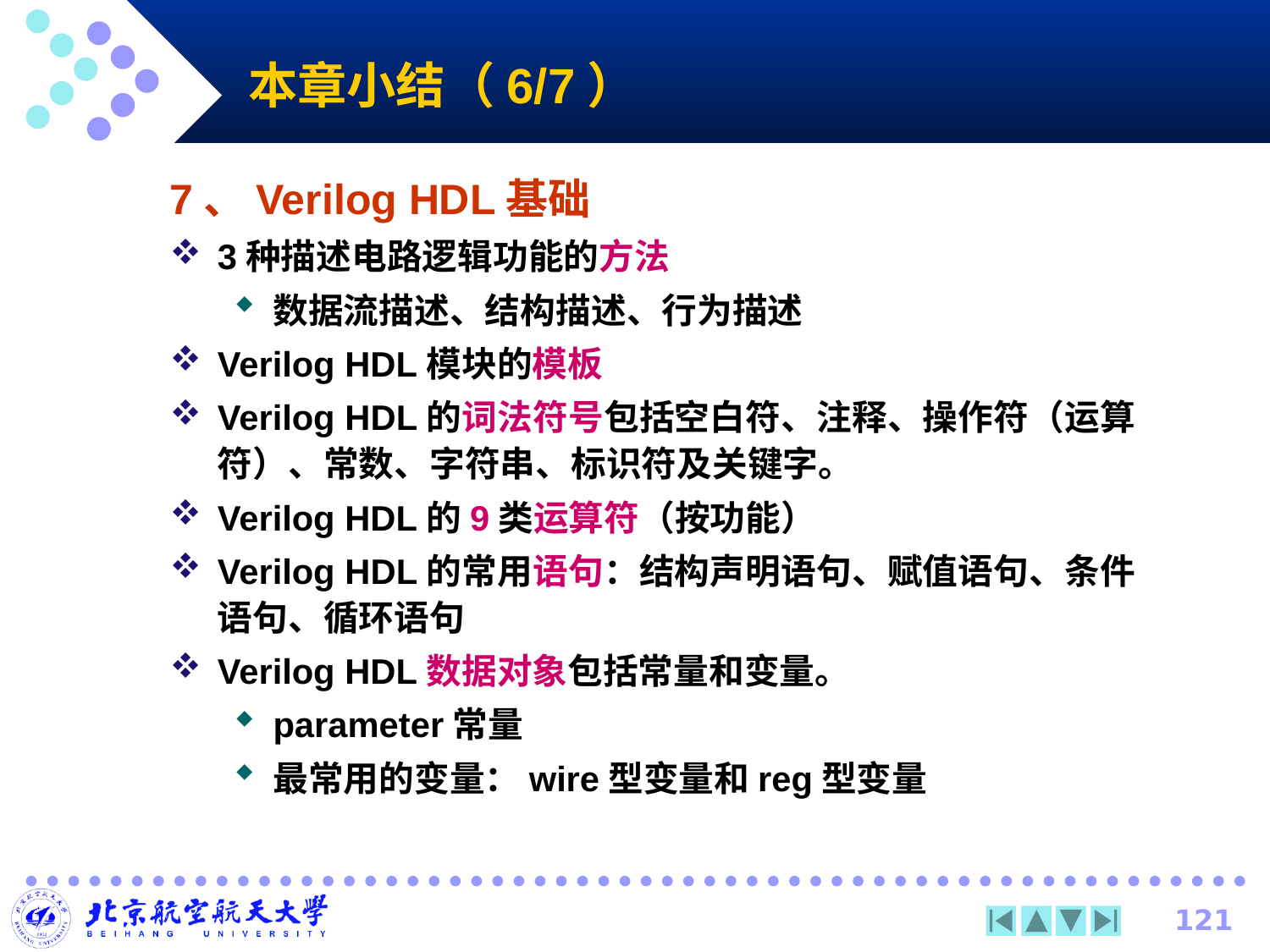

# 本章小结（6/7）
7、Verilog HDL基础
3种描述电路逻辑功能的方法
数据流描述、结构描述、行为描述
Verilog HDL模块的模板
Verilog HDL的词法符号包括空白符、注释、操作符（运算符）、常数、字符串、标识符及关键字。
Verilog HDL的9类运算符（按功能）
Verilog HDL的常用语句：结构声明语句、赋值语句、条件语句、循环语句
Verilog HDL数据对象包括常量和变量。
parameter常量
最常用的变量：wire型变量和reg型变量
121